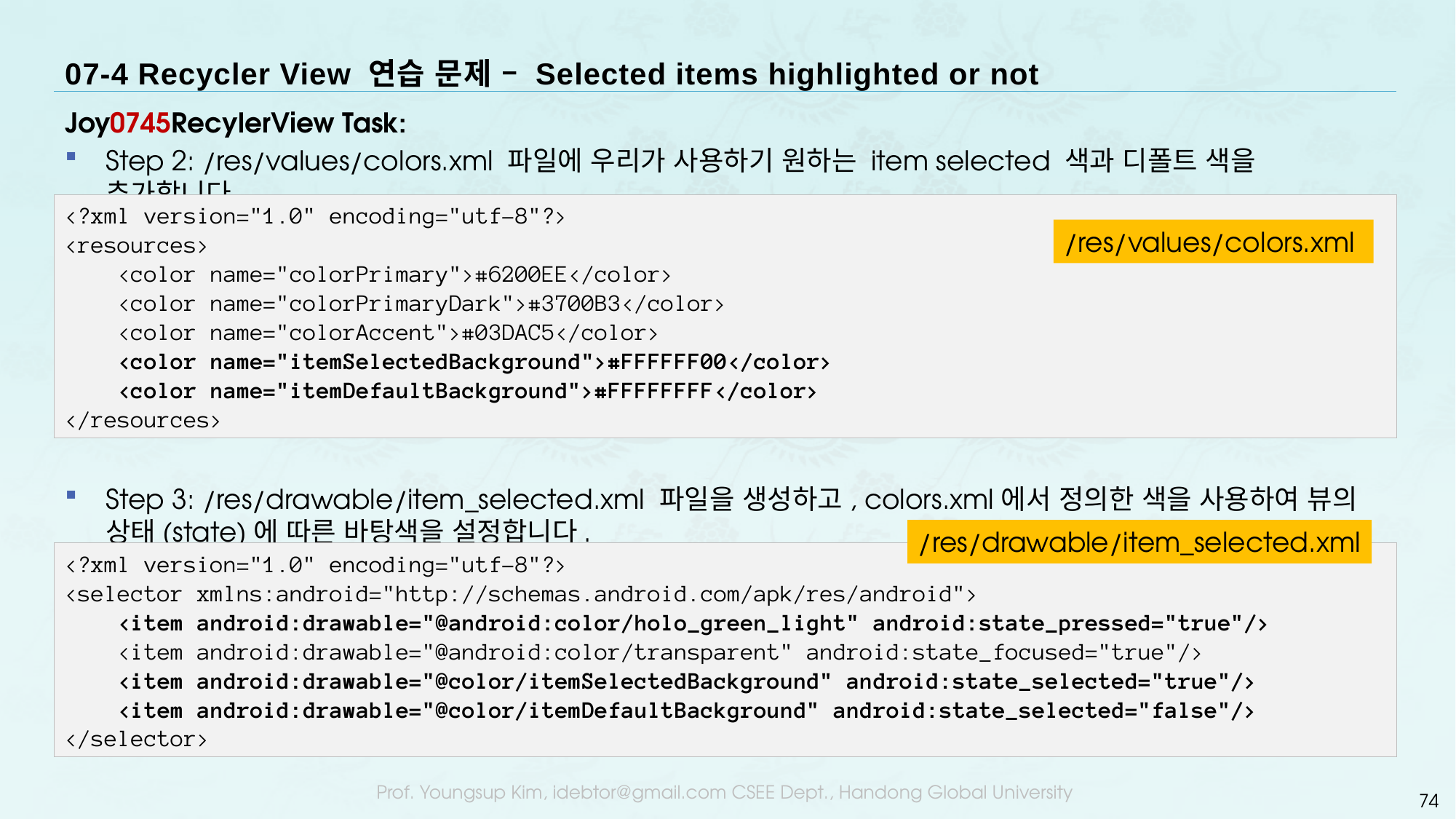

# 07-4 Recycler View 연습 문제 – Selected items highlighted or not
Joy0745RecylerView Task:
Step 2: /res/values/colors.xml 파일에 우리가 사용하기 원하는 item selected 색과 디폴트 색을 추가합니다.

Step 3: /res/drawable/item_selected.xml 파일을 생성하고, colors.xml에서 정의한 색을 사용하여 뷰의 상태(state)에 따른 바탕색을 설정합니다.

<?xml version="1.0" encoding="utf-8"?>
<resources>
    <color name="colorPrimary">#6200EE</color>
    <color name="colorPrimaryDark">#3700B3</color>
    <color name="colorAccent">#03DAC5</color>
    <color name="itemSelectedBackground">#FFFFFF00</color>
    <color name="itemDefaultBackground">#FFFFFFFF</color>
</resources>
/res/values/colors.xml
/res/drawable/item_selected.xml
<?xml version="1.0" encoding="utf-8"?>
<selector xmlns:android="http://schemas.android.com/apk/res/android">
    <item android:drawable="@android:color/holo_green_light" android:state_pressed="true"/>
    <item android:drawable="@android:color/transparent" android:state_focused="true"/>
    <item android:drawable="@color/itemSelectedBackground" android:state_selected="true"/>
    <item android:drawable="@color/itemDefaultBackground" android:state_selected="false"/>
</selector>
74